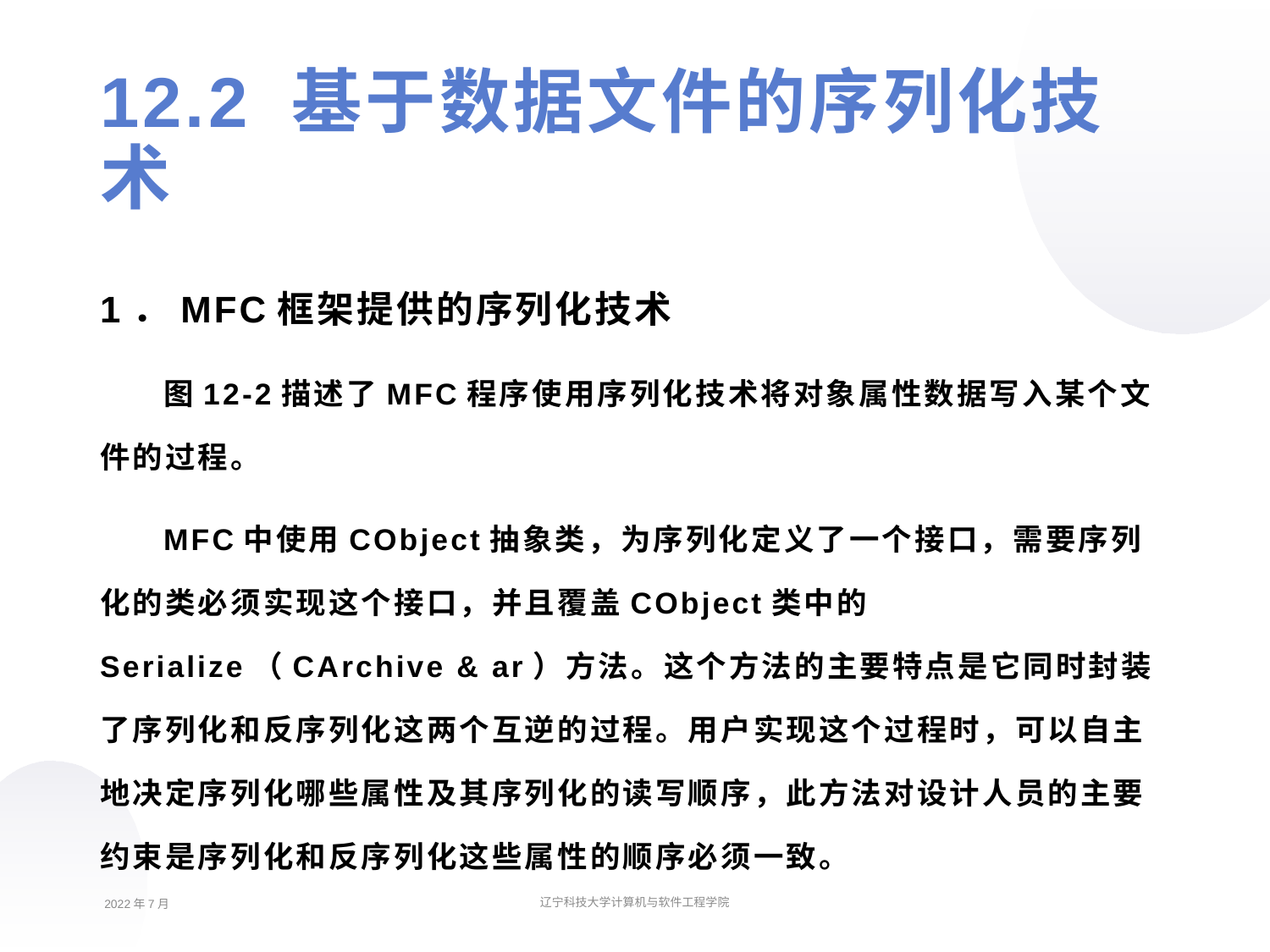

12.2 基于数据文件的序列化技术
1．MFC框架提供的序列化技术
图12-2描述了MFC程序使用序列化技术将对象属性数据写入某个文件的过程。
MFC中使用CObject抽象类，为序列化定义了一个接口，需要序列化的类必须实现这个接口，并且覆盖CObject类中的Serialize（CArchive & ar）方法。这个方法的主要特点是它同时封装了序列化和反序列化这两个互逆的过程。用户实现这个过程时，可以自主地决定序列化哪些属性及其序列化的读写顺序，此方法对设计人员的主要约束是序列化和反序列化这些属性的顺序必须一致。

2022年7月
辽宁科技大学计算机与软件工程学院
13